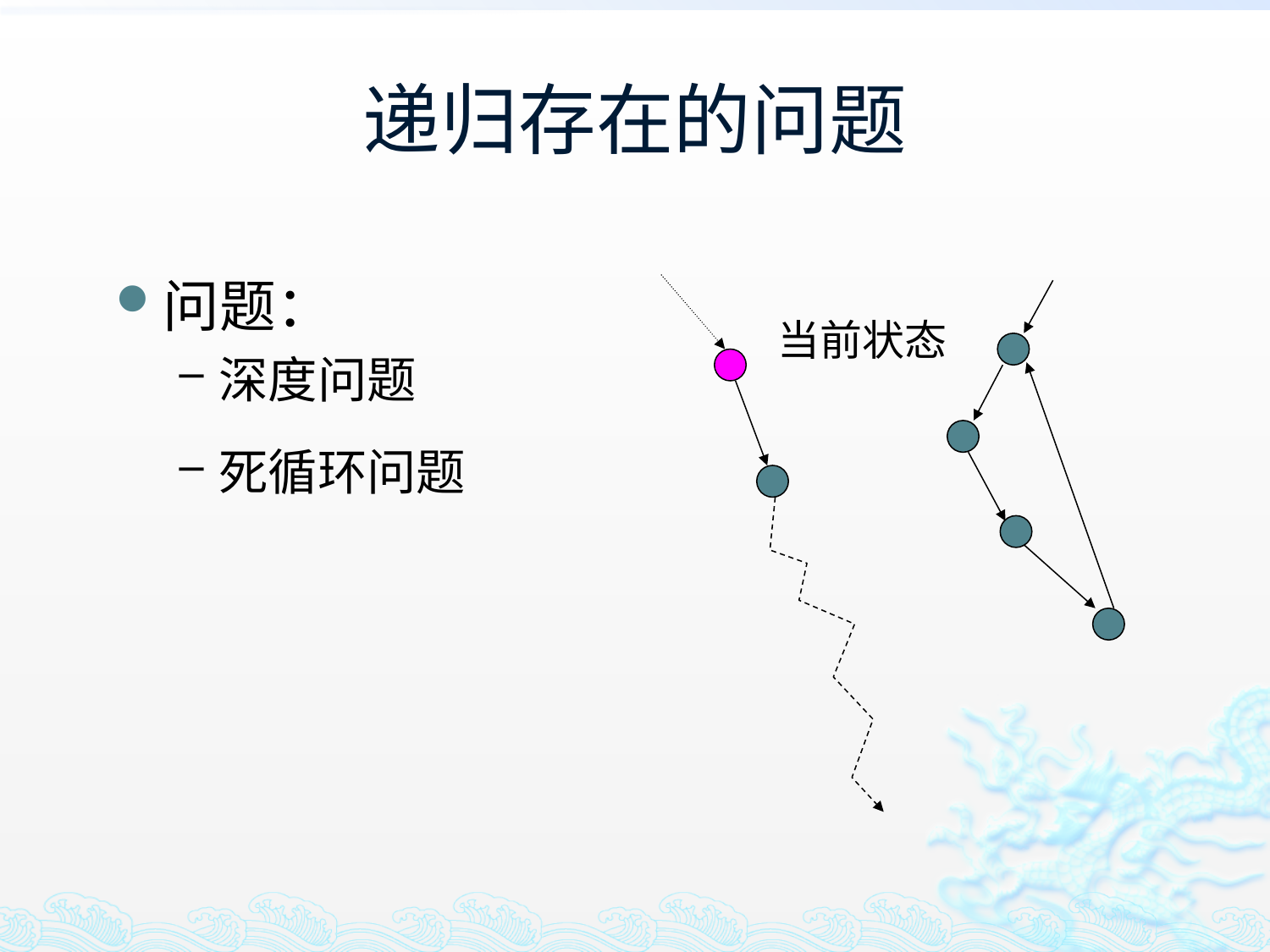

# 递归存在的问题
问题：
深度问题

当前状态

死循环问题
105